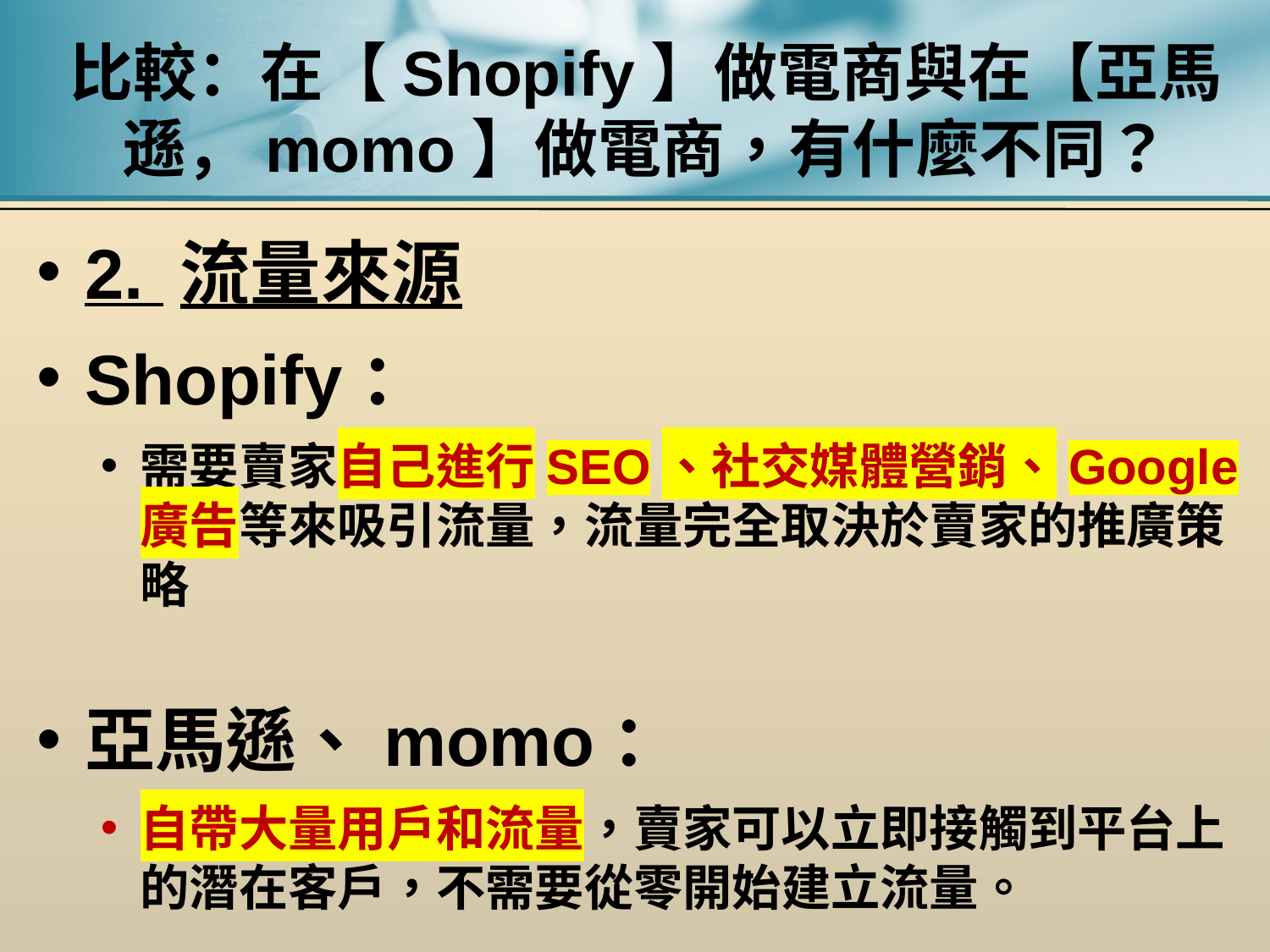

# 比較：在【Shopify】做電商與在【亞馬遜，momo】做電商，有什麼不同？
2. 流量來源
Shopify：
需要賣家自己進行SEO、社交媒體營銷、Google廣告等來吸引流量，流量完全取決於賣家的推廣策略

亞馬遜、momo：
自帶大量用戶和流量，賣家可以立即接觸到平台上的潛在客戶，不需要從零開始建立流量。